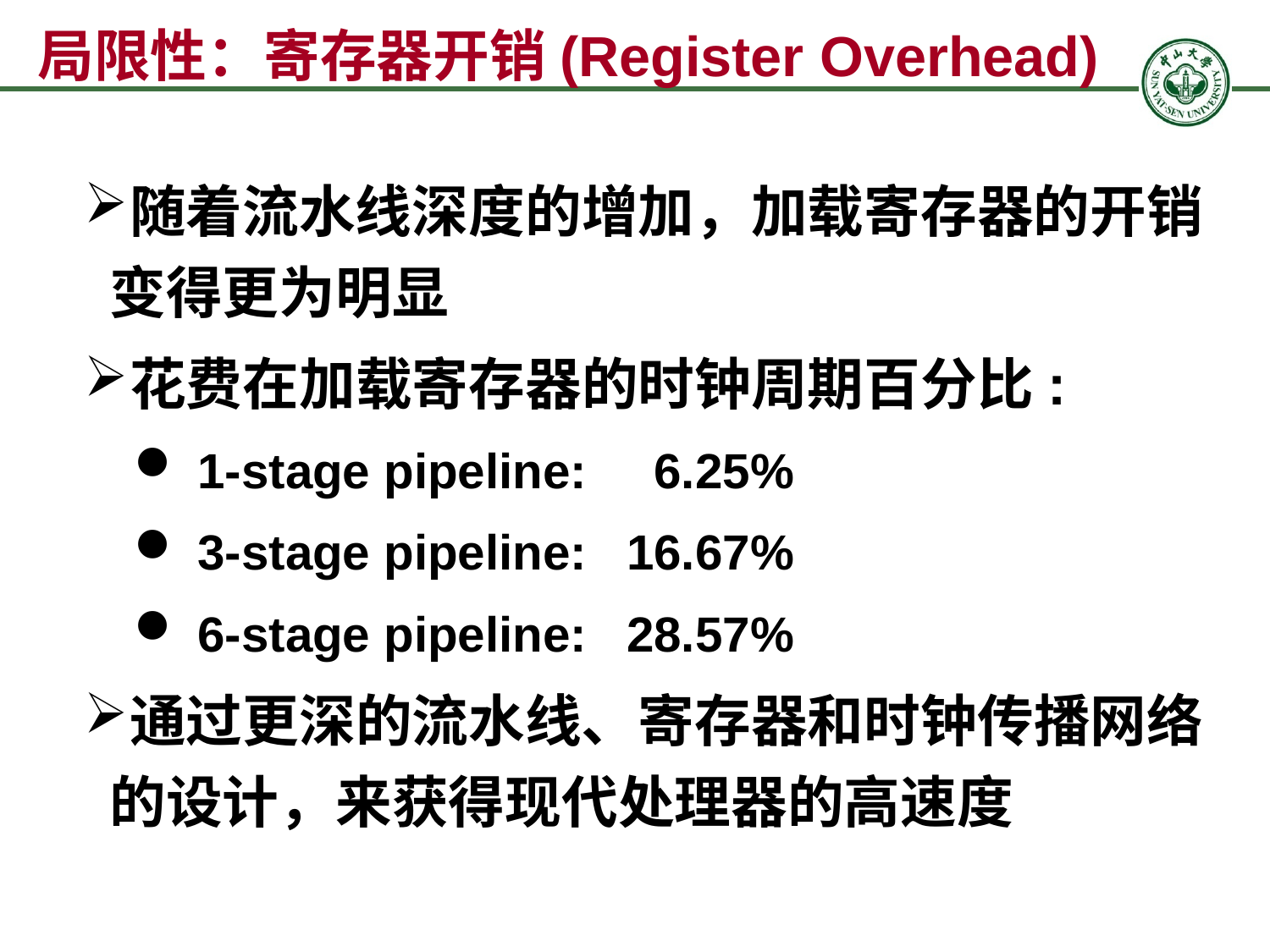

# 局限性：寄存器开销(Register Overhead)
随着流水线深度的增加，加载寄存器的开销变得更为明显
花费在加载寄存器的时钟周期百分比:
1-stage pipeline: 	6.25%
3-stage pipeline: 	16.67%
6-stage pipeline: 	28.57%
通过更深的流水线、寄存器和时钟传播网络的设计，来获得现代处理器的高速度